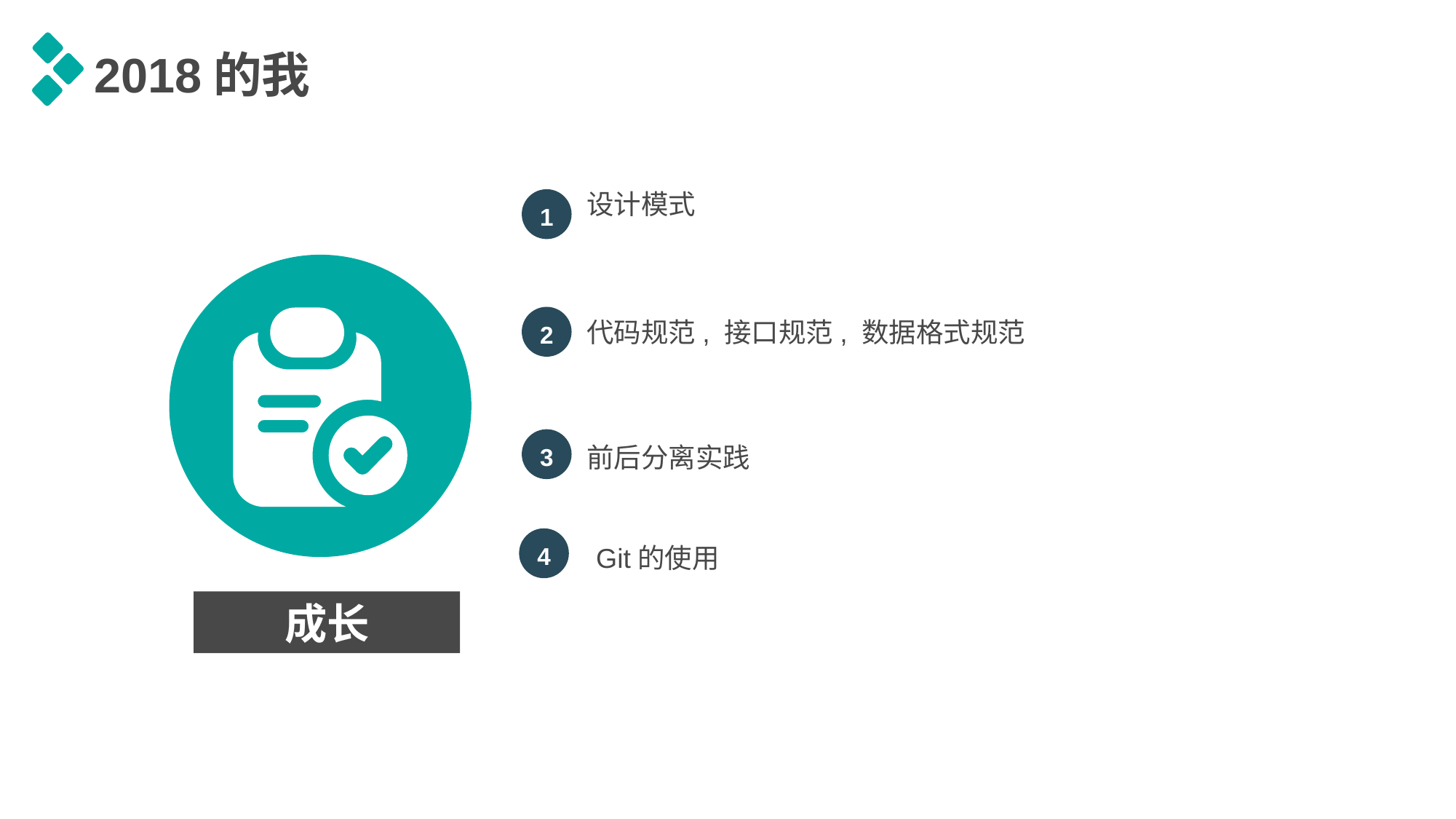

2018的我

设计模式
1

2

代码规范, 接口规范, 数据格式规范
3
前后分离实践
4
Git的使用
成长